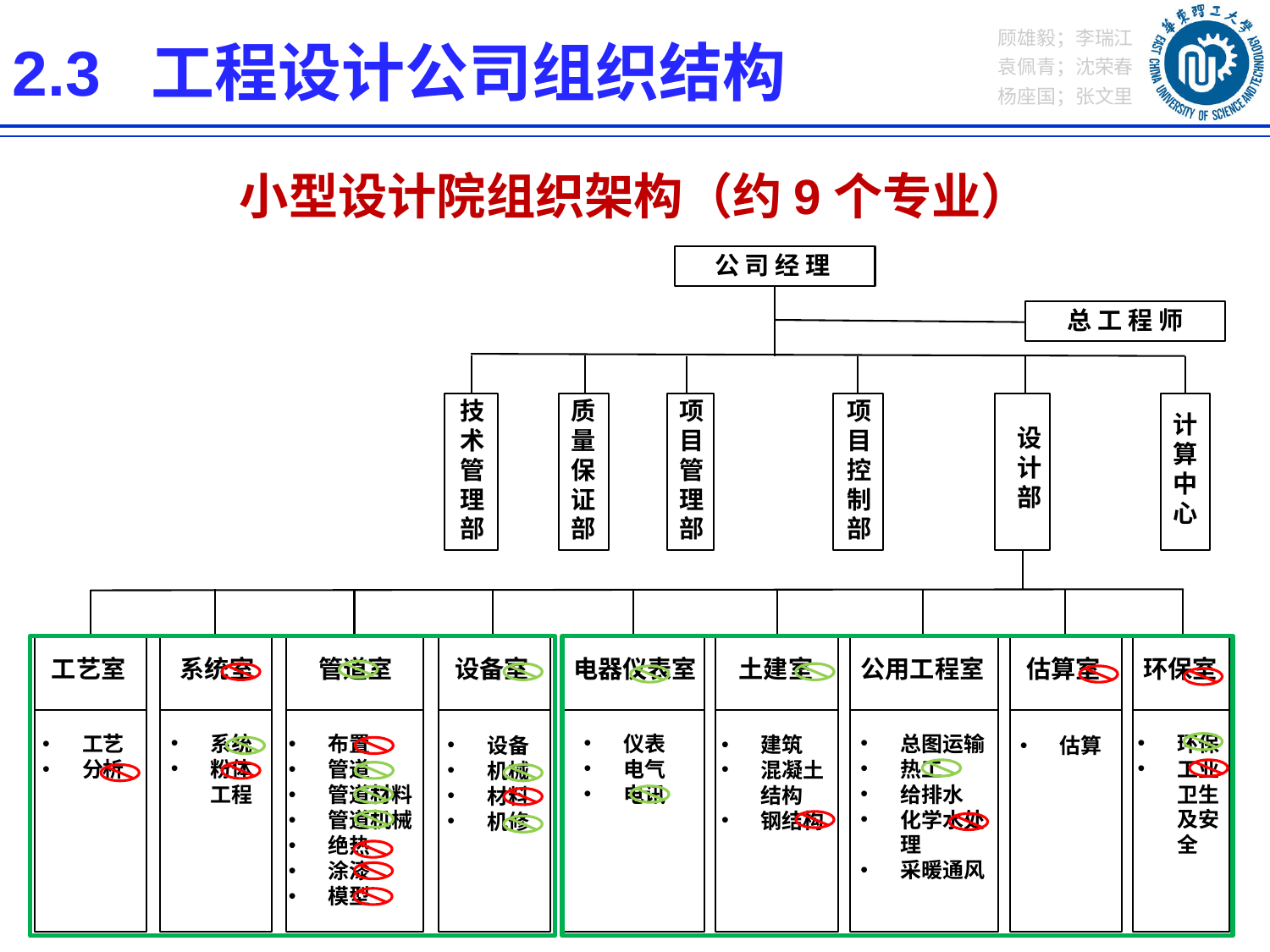

2.3  工程设计公司组织结构
小型设计院组织架构（约9个专业）
公 司 经 理

总 工 程 师

技术管理部

质量保证部

项目管理部

项目控制部

计算中心

设计部

工艺室
工艺
分析

系统室
管道室
设备室
电器仪表室
土建室
公用工程室
估算室
环保室
系统
粉体工程
布置
管道
管道材料
管道机械
绝热
涂漆
模型
仪表
电气
电讯
环保
工业卫生及安全
总图运输
热工
给排水
化学水处理
采暖通风
建筑
混凝土结构
钢结构
设备
机械
材料
机修
估算